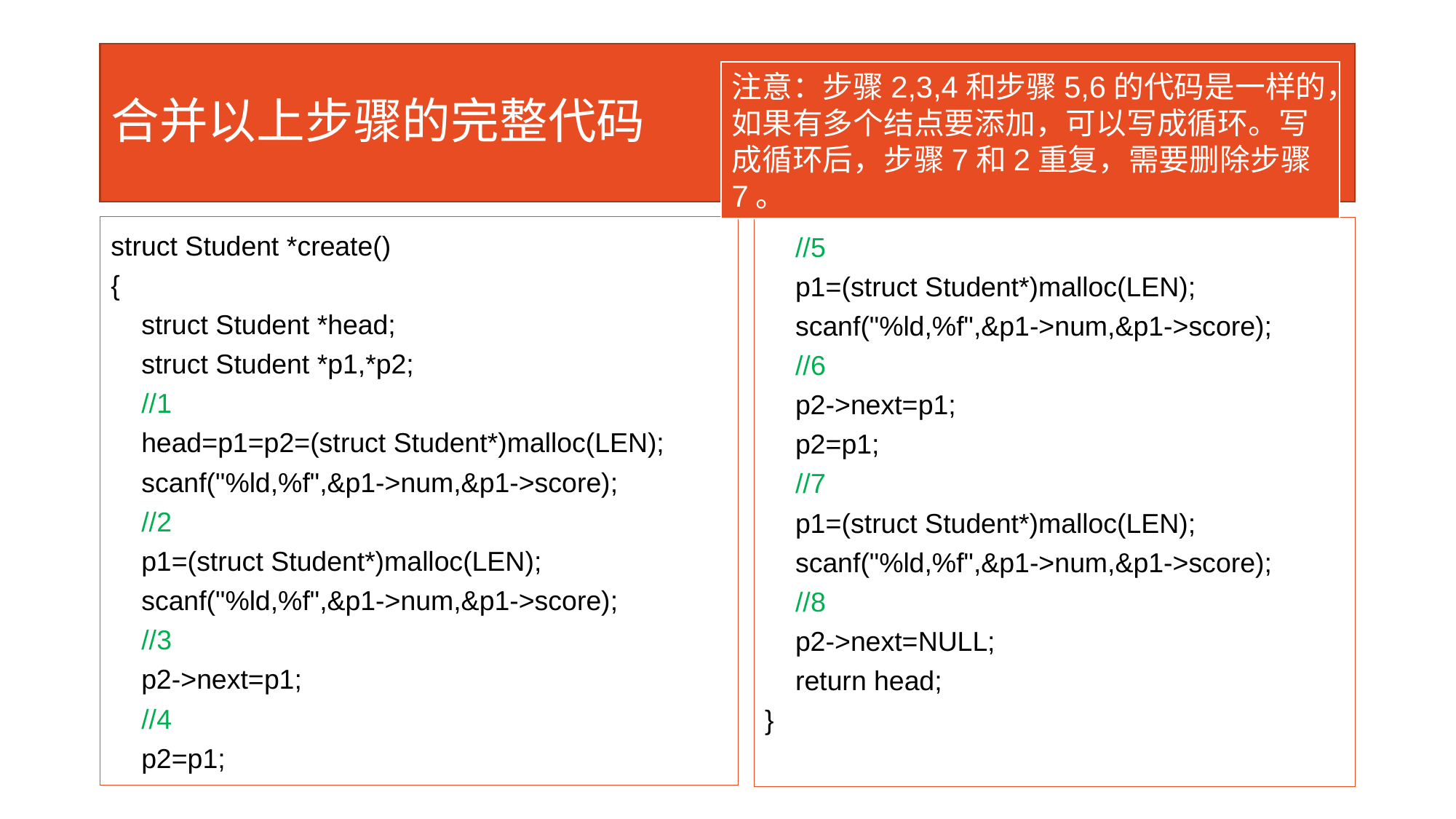

# 合并以上步骤的完整代码
注意：步骤2,3,4和步骤5,6的代码是一样的，如果有多个结点要添加，可以写成循环。写成循环后，步骤7和2重复，需要删除步骤7。
struct Student *create()
{
    struct Student *head;
    struct Student *p1,*p2;
    //1
    head=p1=p2=(struct Student*)malloc(LEN);
    scanf("%ld,%f",&p1->num,&p1->score);
    //2
    p1=(struct Student*)malloc(LEN);
    scanf("%ld,%f",&p1->num,&p1->score);
    //3
    p2->next=p1;
    //4
    p2=p1;

    //5
    p1=(struct Student*)malloc(LEN);
    scanf("%ld,%f",&p1->num,&p1->score);
    //6
    p2->next=p1;
    p2=p1;
    //7
    p1=(struct Student*)malloc(LEN);
    scanf("%ld,%f",&p1->num,&p1->score);
    //8
    p2->next=NULL;
    return head;
}